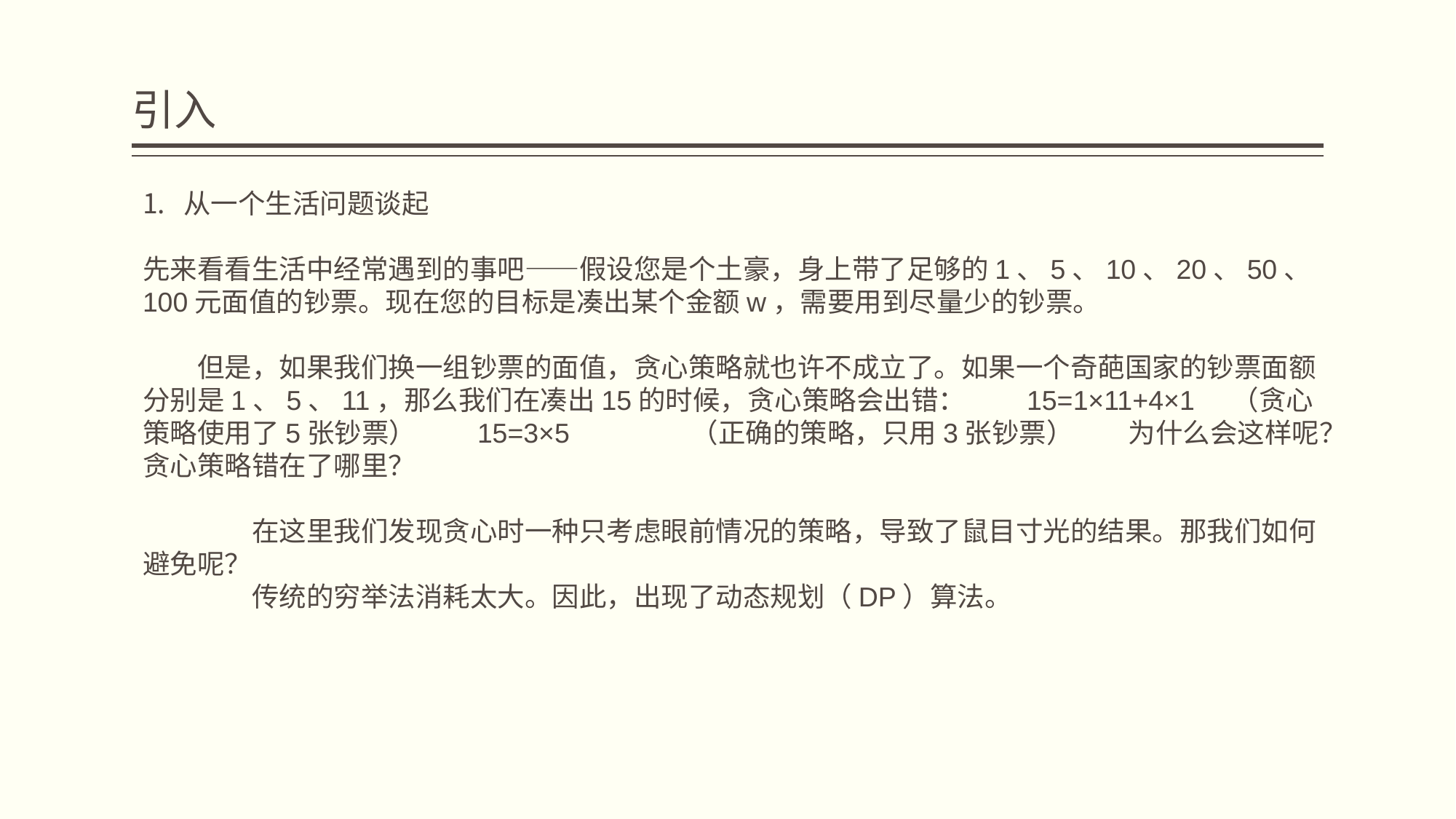

# 引入
从一个生活问题谈起

先来看看生活中经常遇到的事吧——假设您是个土豪，身上带了足够的1、5、10、20、50、100元面值的钞票。现在您的目标是凑出某个金额w，需要用到尽量少的钞票。

　　但是，如果我们换一组钞票的面值，贪心策略就也许不成立了。如果一个奇葩国家的钞票面额分别是1、5、11，那么我们在凑出15的时候，贪心策略会出错：　　15=1×11+4×1    （贪心策略使用了5张钞票）　　15=3×5               （正确的策略，只用3张钞票）　　为什么会这样呢？贪心策略错在了哪里？

	在这里我们发现贪心时一种只考虑眼前情况的策略，导致了鼠目寸光的结果。那我们如何避免呢？
	传统的穷举法消耗太大。因此，出现了动态规划（DP）算法。